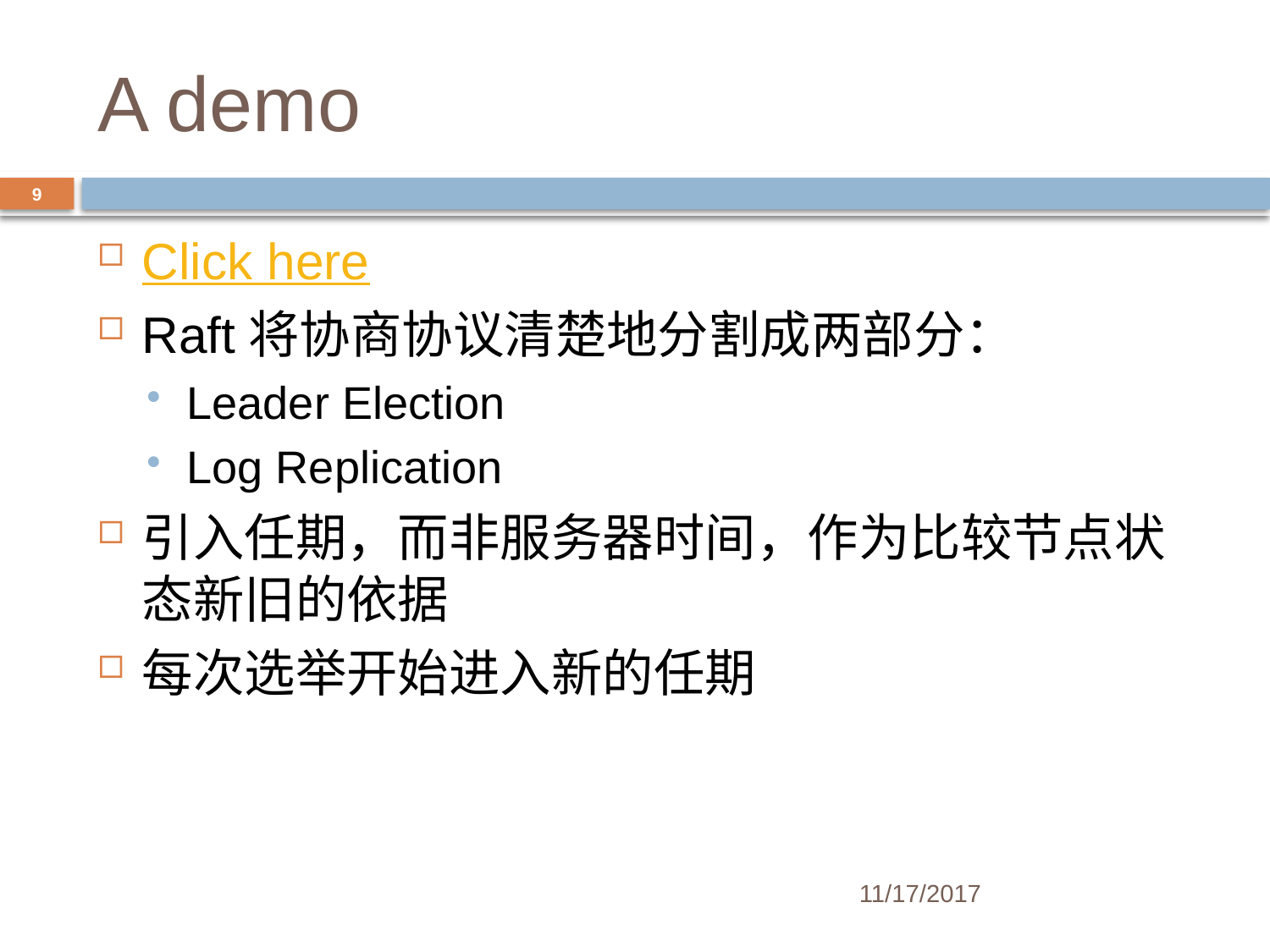

# A demo
9
Click here
Raft将协商协议清楚地分割成两部分：
Leader Election
Log Replication
引入任期，而非服务器时间，作为比较节点状态新旧的依据
每次选举开始进入新的任期

11/17/2017